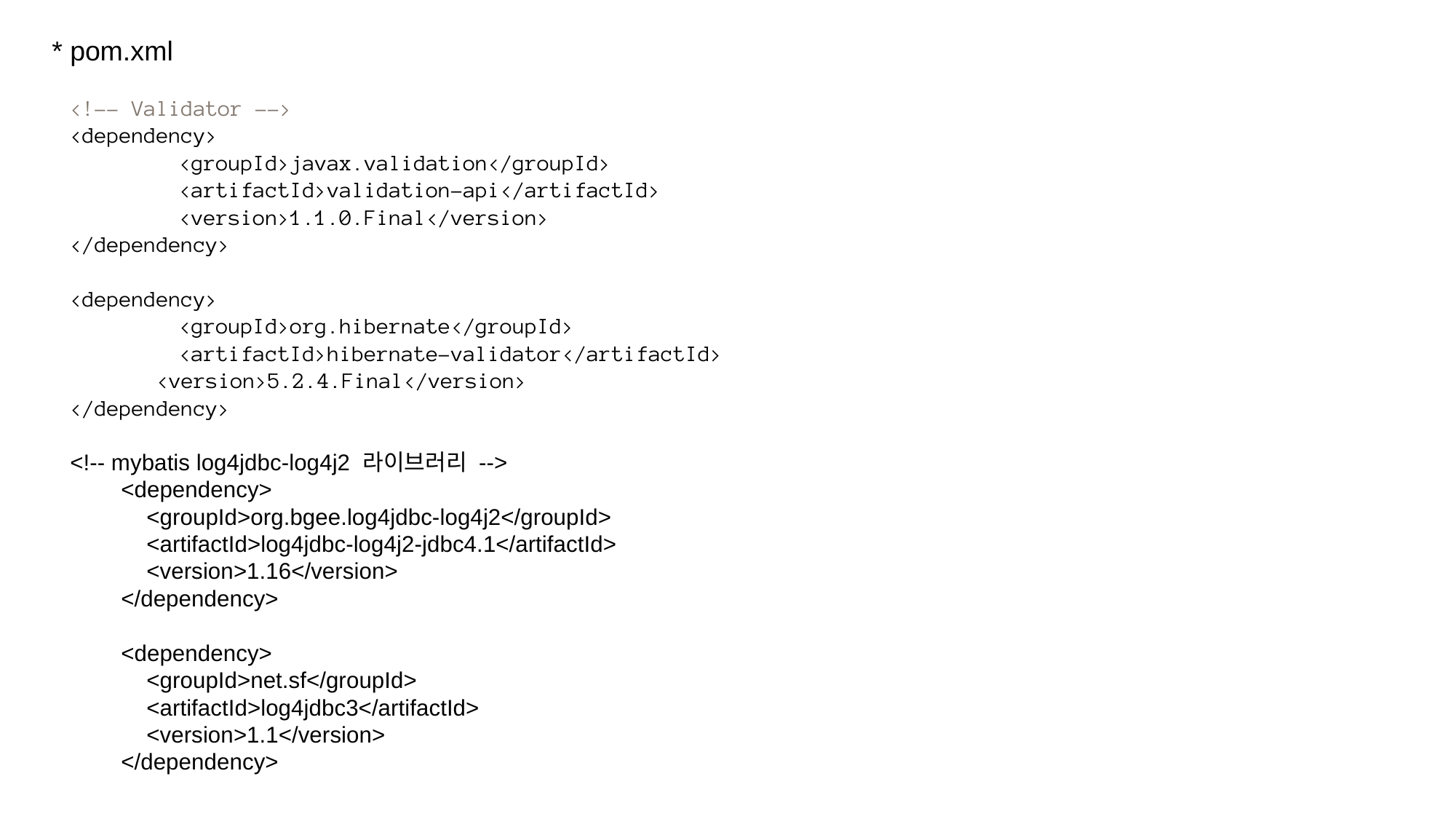

* pom.xml
<!-- Validator -->
<dependency>
	<groupId>javax.validation</groupId>
	<artifactId>validation-api</artifactId>
	<version>1.1.0.Final</version>
</dependency>

<dependency>
	<groupId>org.hibernate</groupId>
	<artifactId>hibernate-validator</artifactId>
       <version>5.2.4.Final</version>
</dependency>

<!-- mybatis log4jdbc-log4j2 라이브러리 -->
        <dependency>
            <groupId>org.bgee.log4jdbc-log4j2</groupId>
            <artifactId>log4jdbc-log4j2-jdbc4.1</artifactId>
            <version>1.16</version>
        </dependency>

        <dependency>
            <groupId>net.sf</groupId>
            <artifactId>log4jdbc3</artifactId>
            <version>1.1</version>
        </dependency>